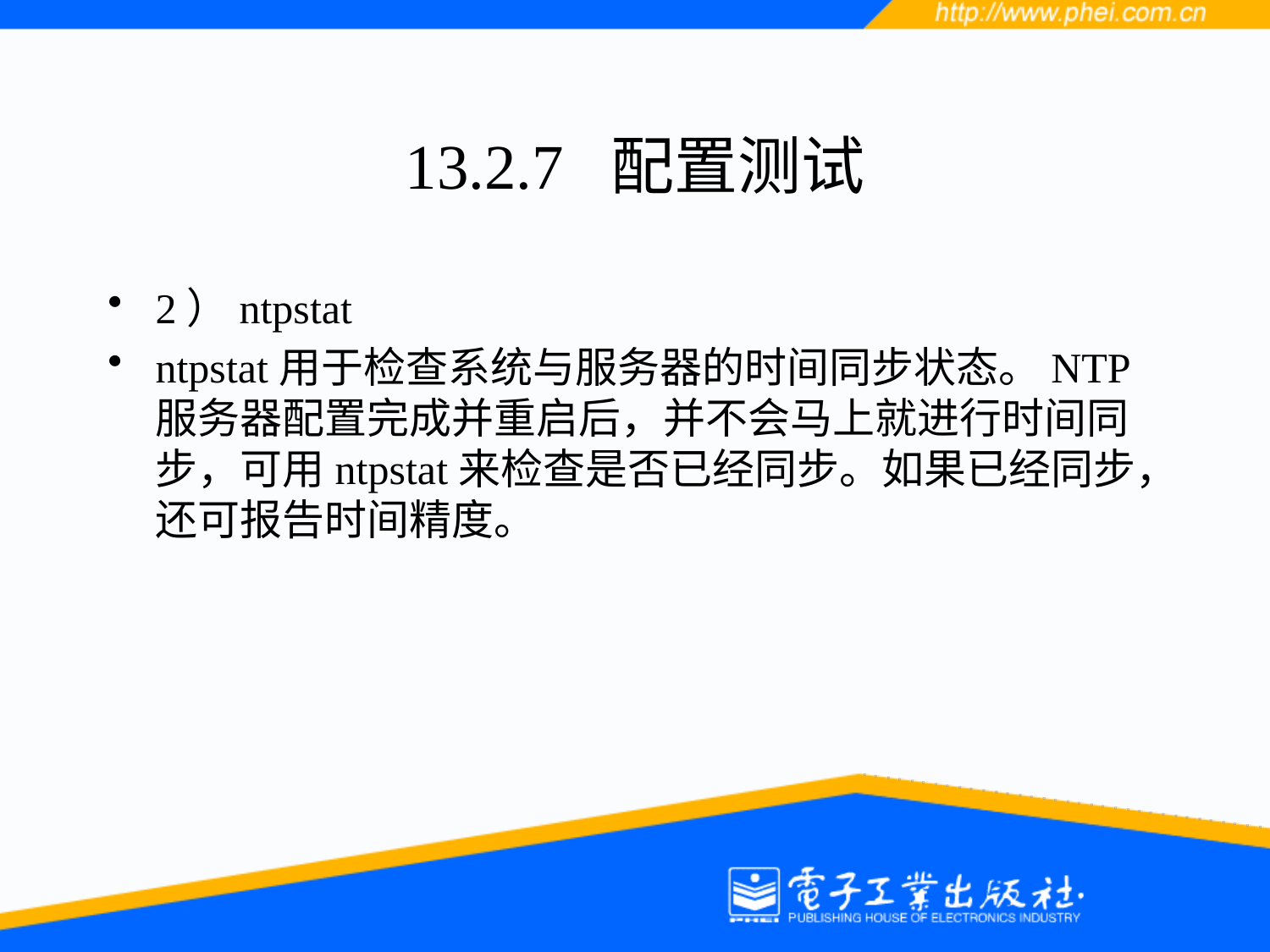

# 13.2.7  配置测试
2）ntpstat
ntpstat用于检查系统与服务器的时间同步状态。NTP服务器配置完成并重启后，并不会马上就进行时间同步，可用ntpstat来检查是否已经同步。如果已经同步，还可报告时间精度。